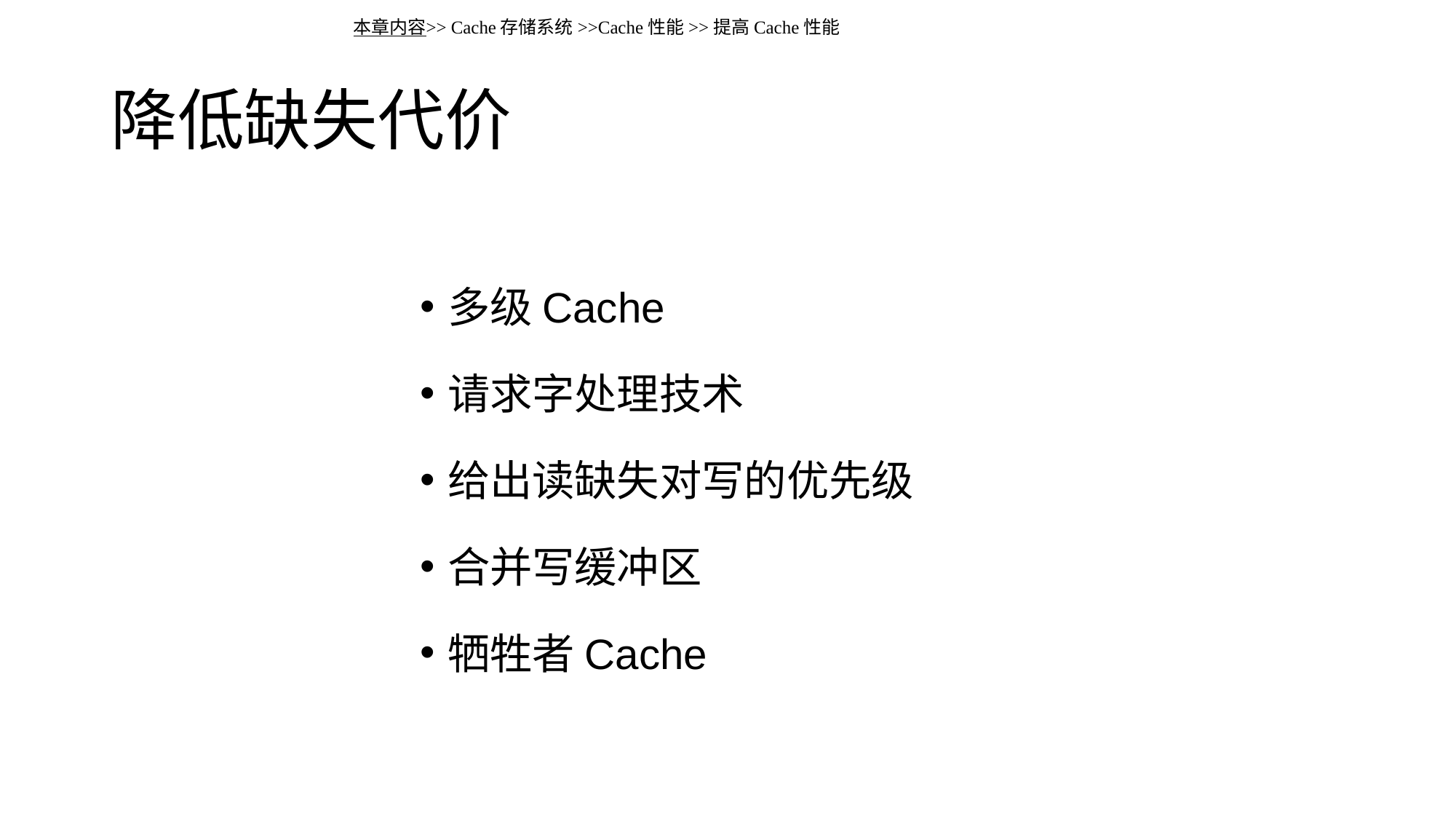

本章内容>> Cache存储系统>>Cache性能>>提高Cache性能
# 降低缺失代价
多级Cache
请求字处理技术
给出读缺失对写的优先级
合并写缓冲区
牺牲者Cache